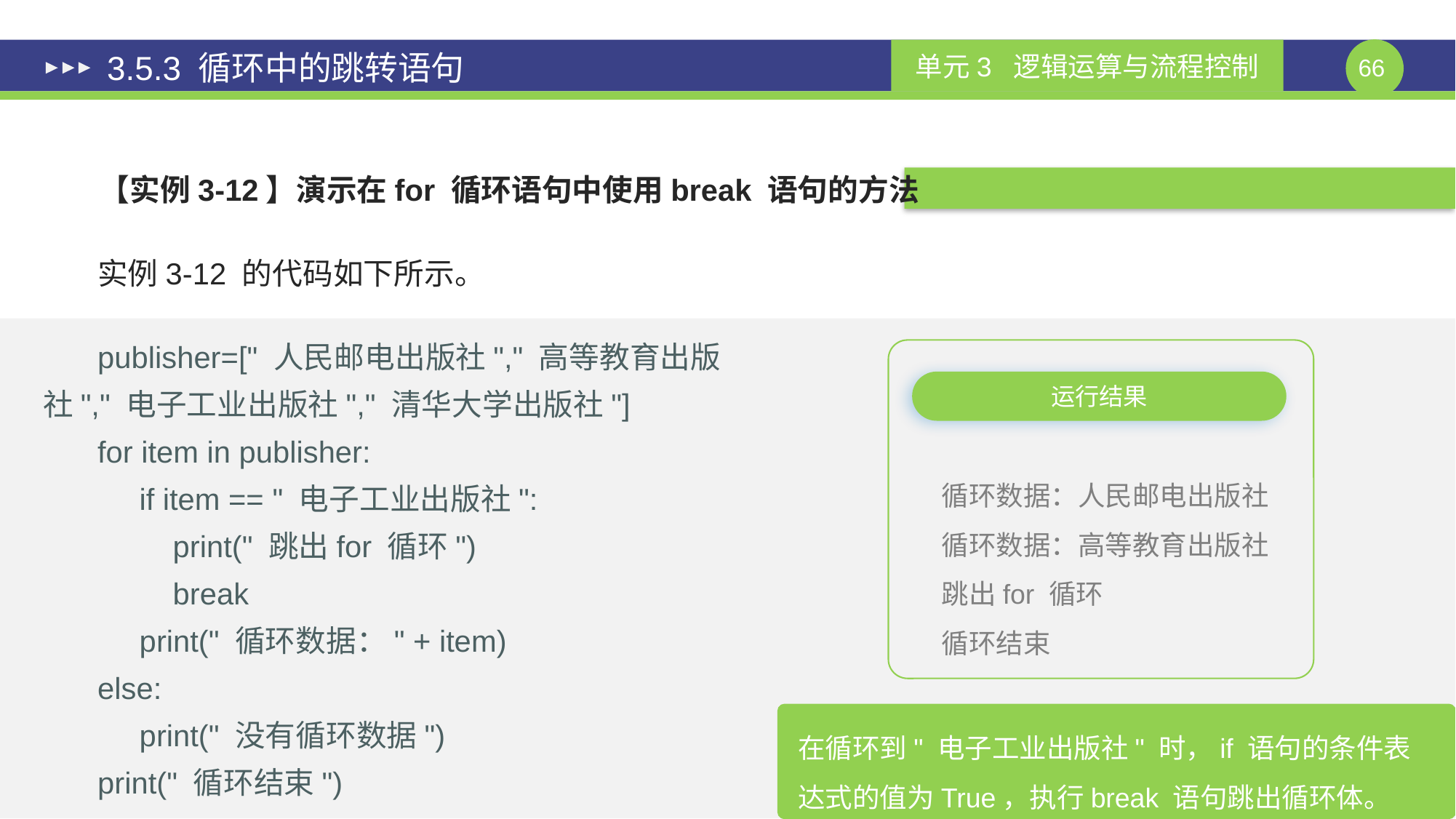

# 3.5.3 循环中的跳转语句
【实例3-12】演示在for 循环语句中使用break 语句的方法

实例3-12 的代码如下所示。

publisher=[" 人民邮电出版社"," 高等教育出版社"," 电子工业出版社"," 清华大学出版社"]
for item in publisher:
     if item == " 电子工业出版社":
         print(" 跳出for 循环")
         break
     print(" 循环数据：" + item)
else:
     print(" 没有循环数据")
print(" 循环结束")

运行结果
循环数据：人民邮电出版社
循环数据：高等教育出版社
跳出for 循环
循环结束

在循环到" 电子工业出版社" 时，if 语句的条件表达式的值为True，执行break 语句跳出循环体。